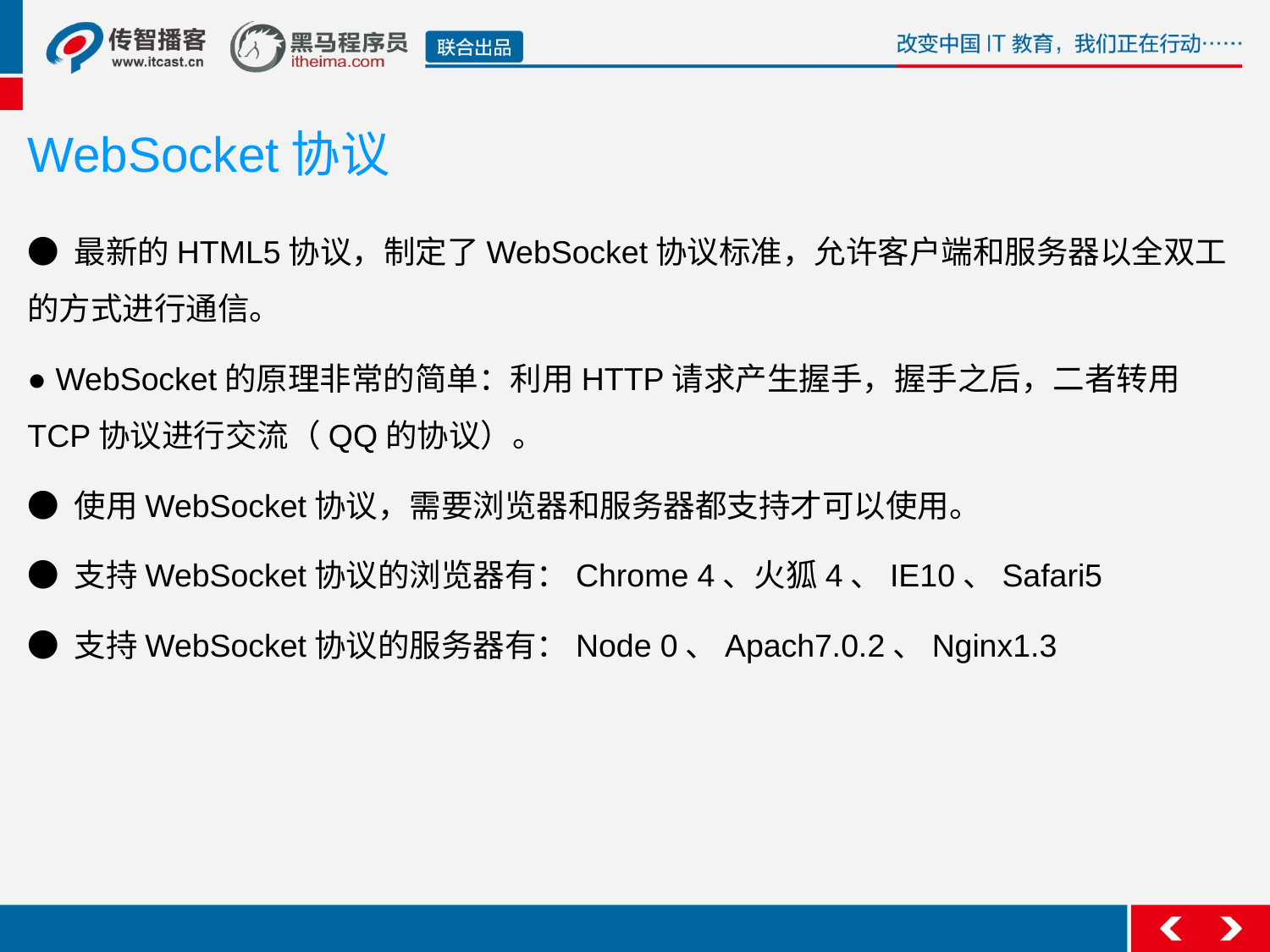

WebSocket协议
● 最新的HTML5协议，制定了WebSocket协议标准，允许客户端和服务器以全双工的方式进行通信。
● WebSocket的原理非常的简单：利用HTTP请求产生握手，握手之后，二者转用TCP协议进行交流（QQ的协议）。
● 使用WebSocket协议，需要浏览器和服务器都支持才可以使用。
● 支持WebSocket协议的浏览器有：Chrome 4、火狐4、IE10、Safari5
● 支持WebSocket协议的服务器有：Node 0、Apach7.0.2、Nginx1.3